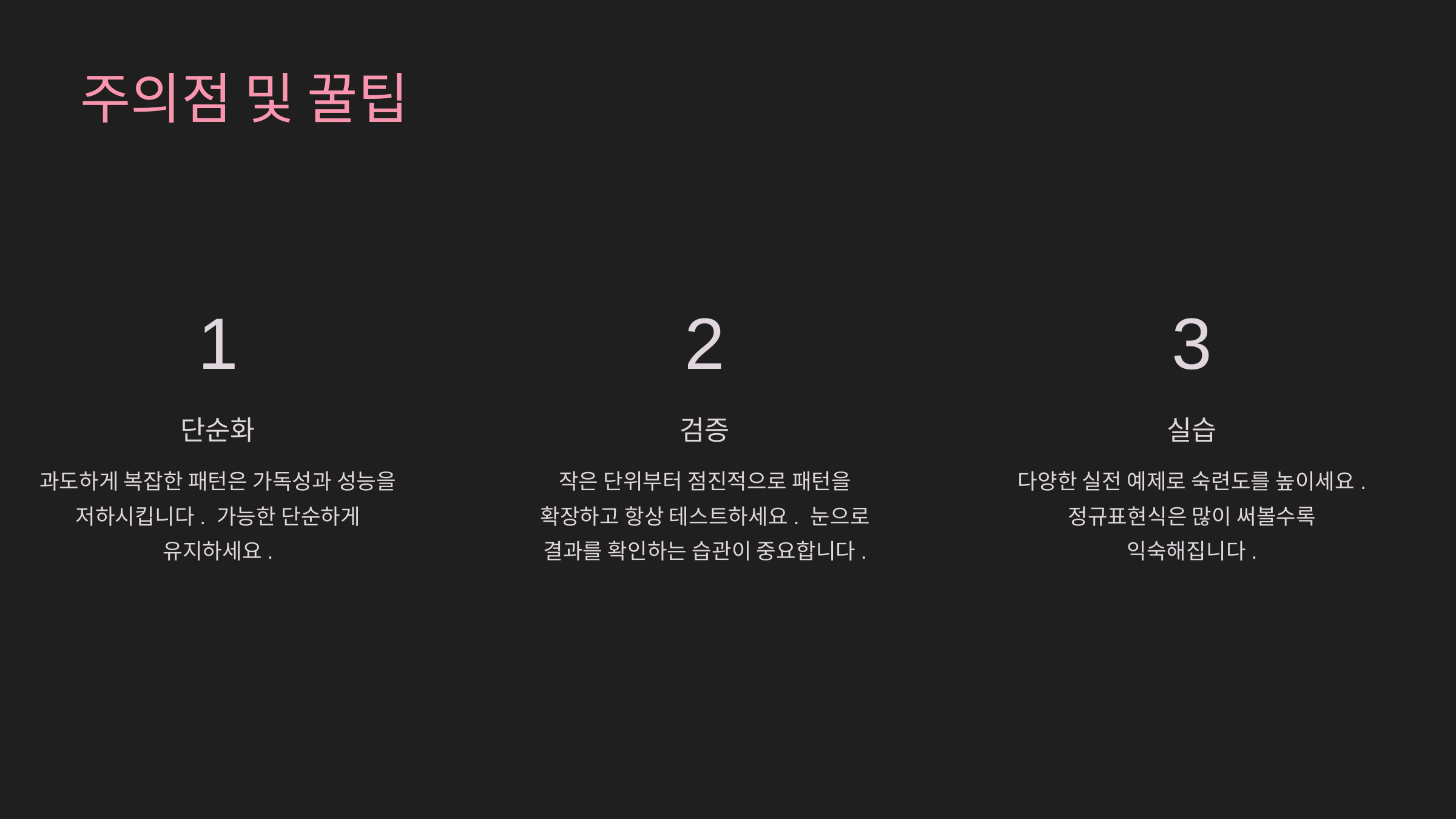

주의점 및 꿀팁
1
3
2
단순화
실습
검증
과도하게 복잡한 패턴은 가독성과 성능을 저하시킵니다. 가능한 단순하게 유지하세요.
작은 단위부터 점진적으로 패턴을 확장하고 항상 테스트하세요. 눈으로 결과를 확인하는 습관이 중요합니다.
다양한 실전 예제로 숙련도를 높이세요. 정규표현식은 많이 써볼수록 익숙해집니다.